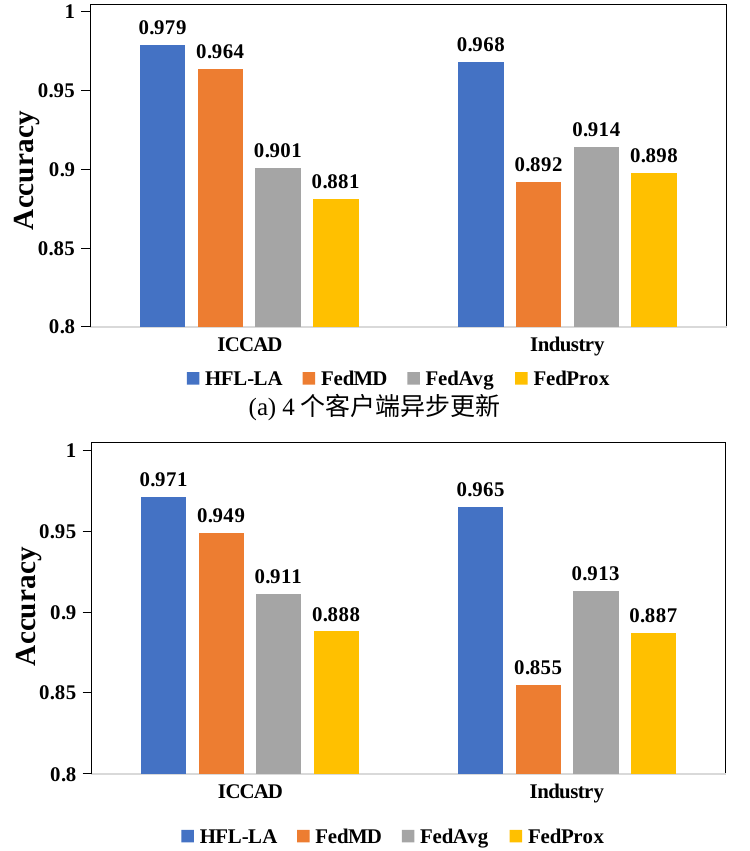

### Chart: Accuracy

| Category | HFL-LA | FedMD | FedAvg | FedProx |
|---|---|---|---|---|
| ICCAD | 0.979 | 0.964 | 0.901 | 0.881 |
| Industry | 0.968 | 0.892 | 0.914 | 0.898 |
(a) 4个客户端异步更新

### Chart: Accuracy

| Category | HFL-LA | FedMD | FedAvg | FedProx |
|---|---|---|---|---|
| ICCAD | 0.971 | 0.949 | 0.911 | 0.888 |
| Industry | 0.965 | 0.855 | 0.913 | 0.887 |
(b) 10个客户端异步更新